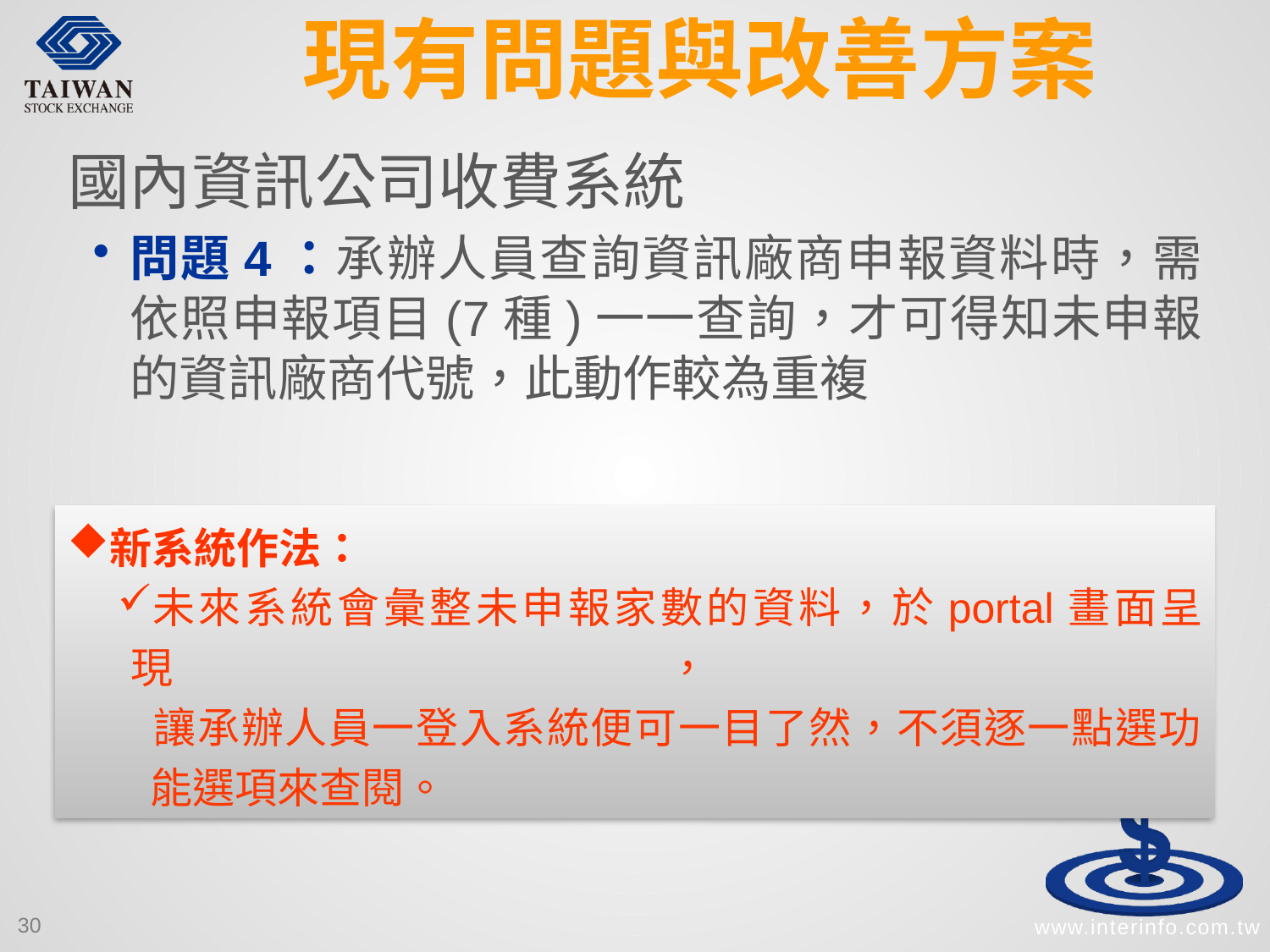

# 現有問題與改善方案
國內資訊公司收費系統
問題4：承辦人員查詢資訊廠商申報資料時，需依照申報項目(7種)一一查詢，才可得知未申報的資訊廠商代號，此動作較為重複
新系統作法：
未來系統會彙整未申報家數的資料，於portal畫面呈現，
  讓承辦人員一登入系統便可一目了然，不須逐一點選功
  能選項來查閱。